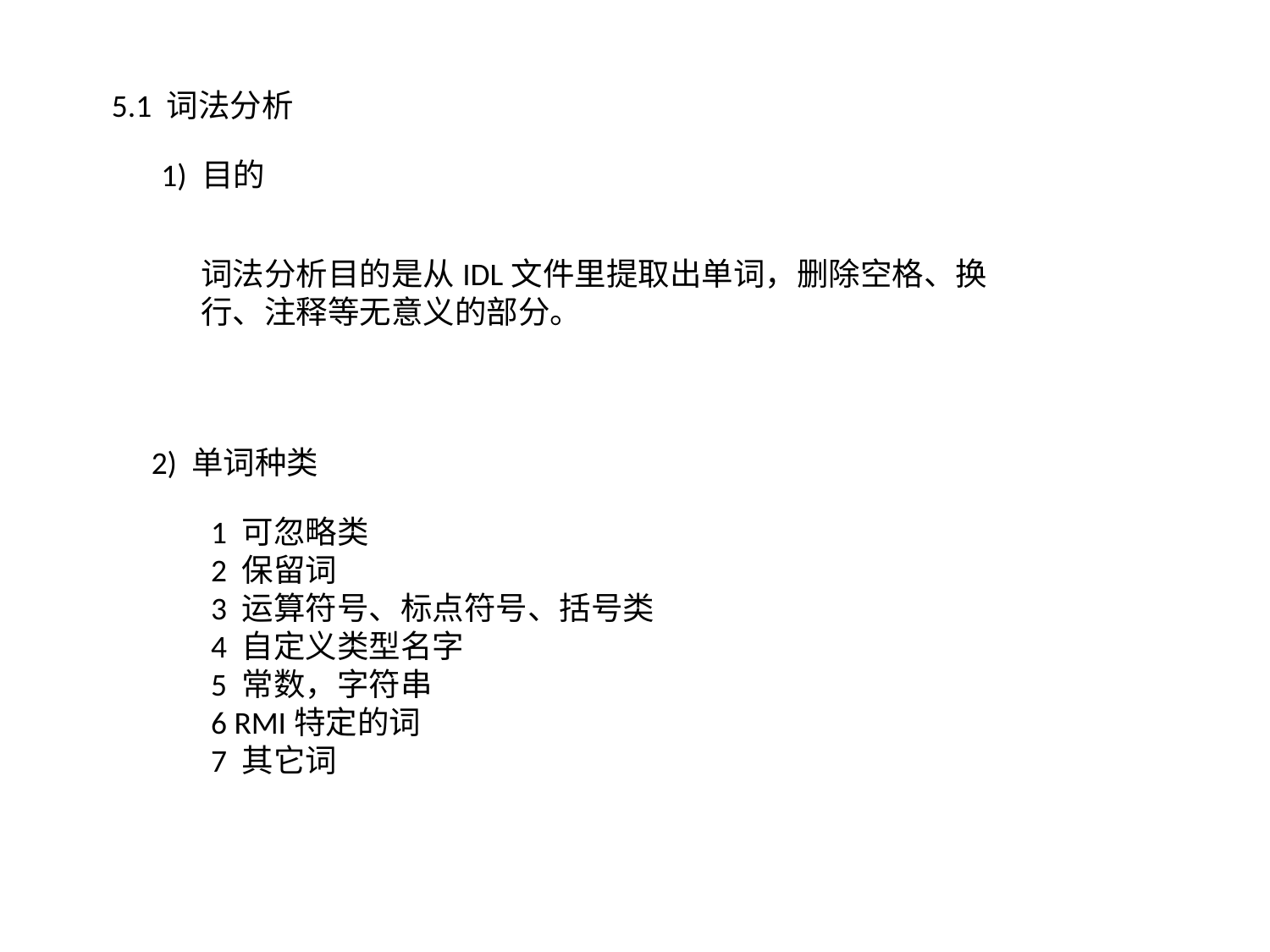

5.1 词法分析
1) 目的
词法分析目的是从IDL文件里提取出单词，删除空格、换行、注释等无意义的部分。
2) 单词种类
1 可忽略类
2 保留词
3 运算符号、标点符号、括号类
4 自定义类型名字
5 常数，字符串
6 RMI特定的词
7 其它词